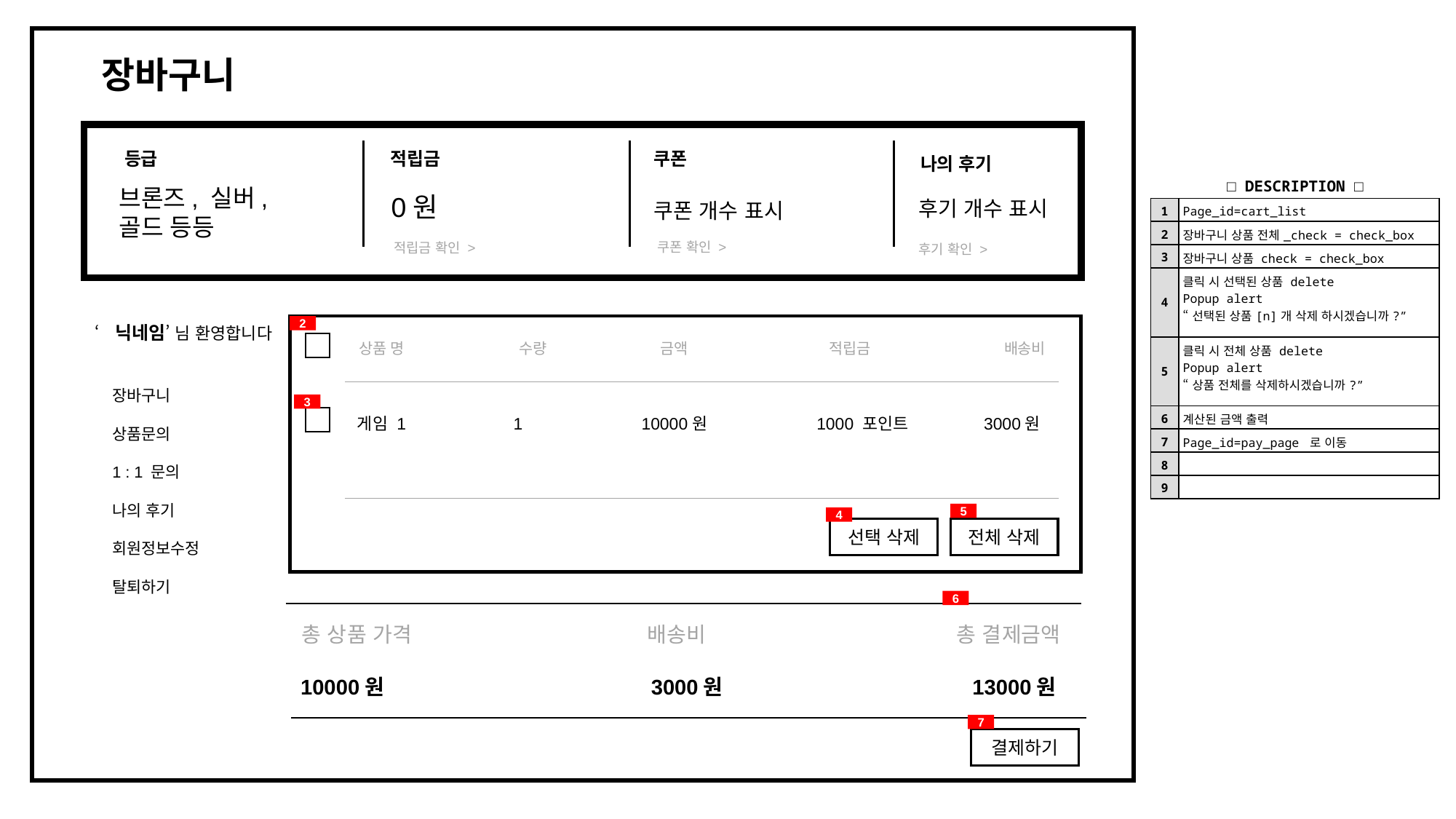

장바구니

등급
적립금
쿠폰
나의 후기
| □ DESCRIPTION □ |  |
| --- | --- |
| 1 | Page\_id=cart\_list |
| 2 | 장바구니 상품 전체\_check = check\_box |
| 3 | 장바구니 상품 check = check\_box |
| 4 | 클릭 시 선택된 상품 delete Popup alert “선택된 상품[n]개 삭제 하시겠습니까?” |
| 5 | 클릭 시 전체 상품 delete Popup alert “상품 전체를 삭제하시겠습니까?” |
| 6 | 계산된 금액 출력 |
| 7 | Page\_id=pay\_page 로 이동 |
| 8 |  |
| 9 |  |
브론즈, 실버,골드 등등
0원
후기 개수 표시
쿠폰 개수 표시
쿠폰 확인 >
적립금 확인 >
후기 확인 >
‘닉네임’ 님 환영합니다

2

수량
금액
적립금
배송비
상품 명
장바구니

상품문의

1 : 1 문의

나의 후기

회원정보수정

탈퇴하기
3

게임 1	          1	              10000원       	    1000 포인트               3000원
5
4
선택 삭제
전체 삭제
6
총 상품 가격		   배송비 			총 결제금액
10000원			   3000원			  13000원
7
결제하기